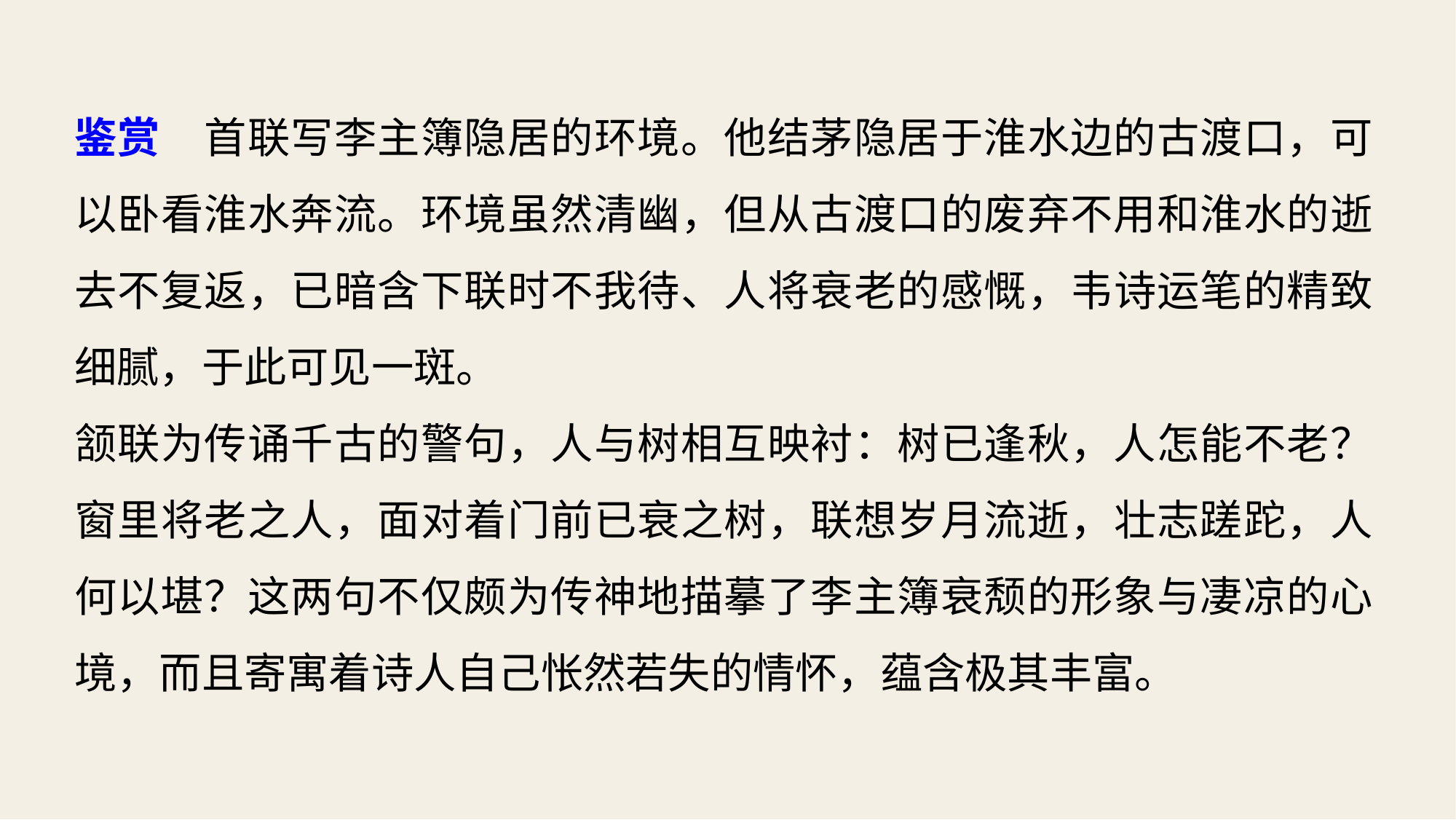

鉴赏　首联写李主簿隐居的环境。他结茅隐居于淮水边的古渡口，可以卧看淮水奔流。环境虽然清幽，但从古渡口的废弃不用和淮水的逝去不复返，已暗含下联时不我待、人将衰老的感慨，韦诗运笔的精致细腻，于此可见一斑。
颔联为传诵千古的警句，人与树相互映衬：树已逢秋，人怎能不老？窗里将老之人，面对着门前已衰之树，联想岁月流逝，壮志蹉跎，人何以堪？这两句不仅颇为传神地描摹了李主簿衰颓的形象与凄凉的心境，而且寄寓着诗人自己怅然若失的情怀，蕴含极其丰富。